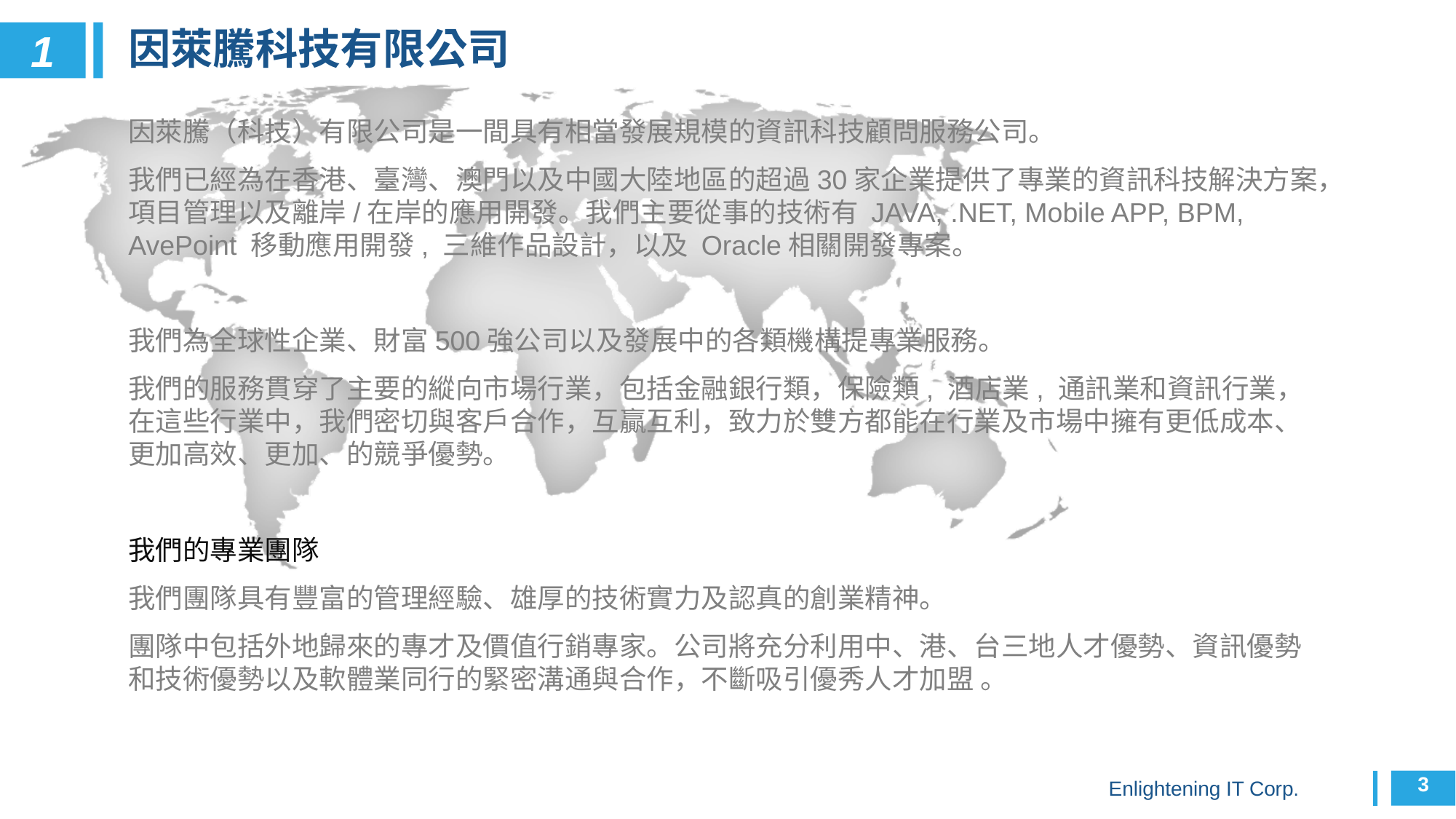

因萊騰科技有限公司
因萊騰（科技）有限公司是一間具有相當發展規模的資訊科技顧問服務公司。
我們已經為在香港、臺灣、澳門以及中國大陸地區的超過30家企業提供了專業的資訊科技解決方案，項目管理以及離岸/在岸的應用開發。我們主要從事的技術有 JAVA, .NET, Mobile APP, BPM, AvePoint 移動應用開發, 三維作品設計，以及 Oracle相關開發專案。

我們為全球性企業、財富500強公司以及發展中的各類機構提專業服務。
我們的服務貫穿了主要的縱向市場行業，包括金融銀行類，保險類, 酒店業, 通訊業和資訊行業， 在這些行業中，我們密切與客戶合作，互贏互利，致力於雙方都能在行業及市場中擁有更低成本、更加高效、更加、的競爭優勢。

我們的專業團隊
我們團隊具有豐富的管理經驗、雄厚的技術實力及認真的創業精神。
團隊中包括外地歸來的專才及價值行銷專家。公司將充分利用中、港、台三地人才優勢、資訊優勢和技術優勢以及軟體業同行的緊密溝通與合作，不斷吸引優秀人才加盟 。